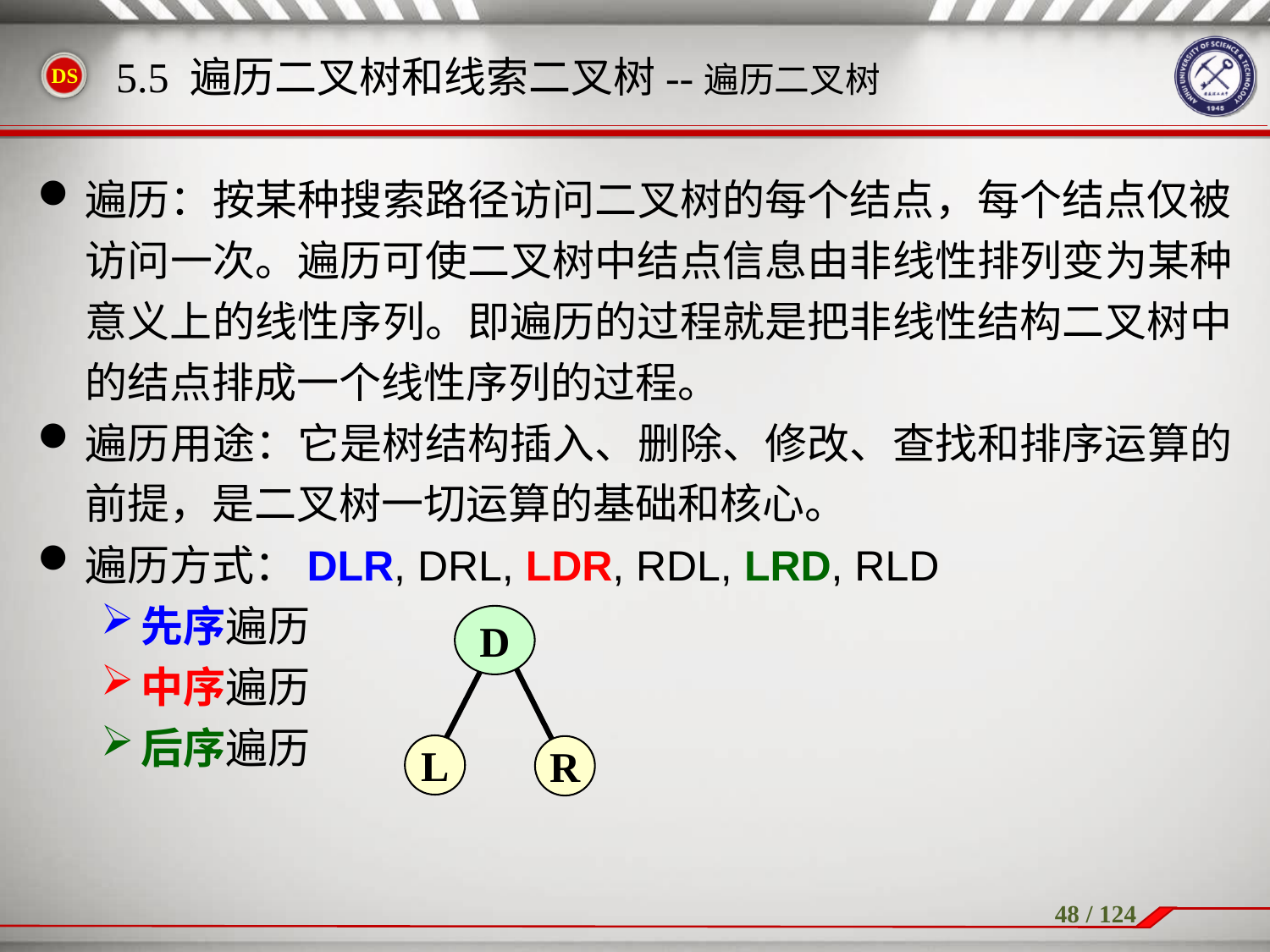

遍历：按某种搜索路径访问二叉树的每个结点，每个结点仅被访问一次。遍历可使二叉树中结点信息由非线性排列变为某种意义上的线性序列。即遍历的过程就是把非线性结构二叉树中的结点排成一个线性序列的过程。
遍历用途：它是树结构插入、删除、修改、查找和排序运算的前提，是二叉树一切运算的基础和核心。
遍历方式：DLR, DRL, LDR, RDL, LRD, RLD
先序遍历
中序遍历
后序遍历
5.5 遍历二叉树和线索二叉树--遍历二叉树
D

L
R